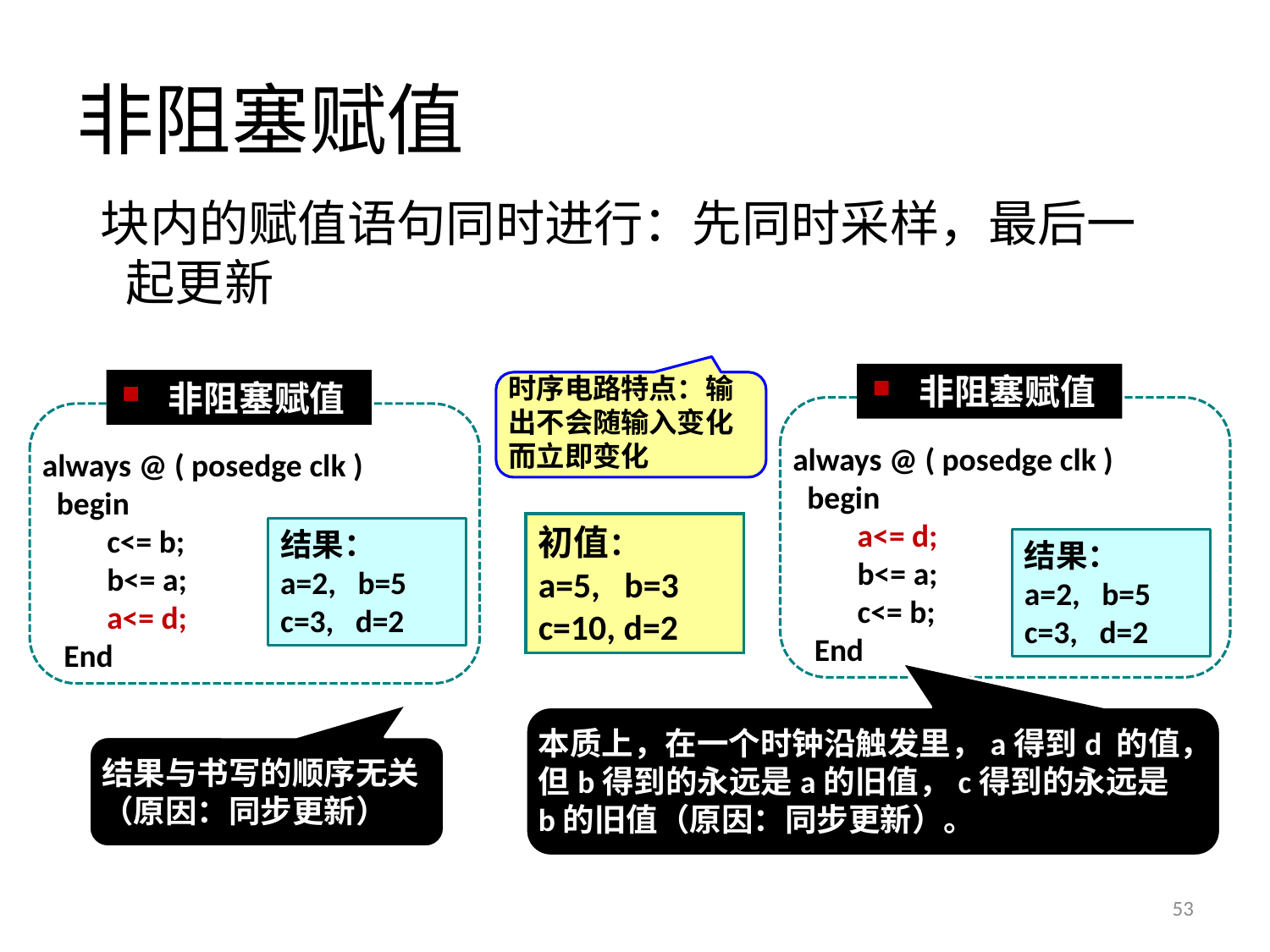

非阻塞赋值
块内的赋值语句同时进行：先同时采样，最后一起更新
 非阻塞赋值

always @ ( posedge clk )
  begin
         a<= d;
         b<= a;
         c<= b;
   End
时序电路特点：输出不会随输入变化而立即变化

 非阻塞赋值

always @ ( posedge clk )
  begin
         c<= b;
         b<= a;
         a<= d;
   End
初值：
a=5,   b=3
c=10, d=2
结果：
a=2,   b=5
c=3,   d=2
结果：
a=2,   b=5
c=3,   d=2

本质上，在一个时钟沿触发里，a得到d 的值，但b得到的永远是a的旧值，c得到的永远是b的旧值（原因：同步更新）。

结果与书写的顺序无关（原因：同步更新）
53